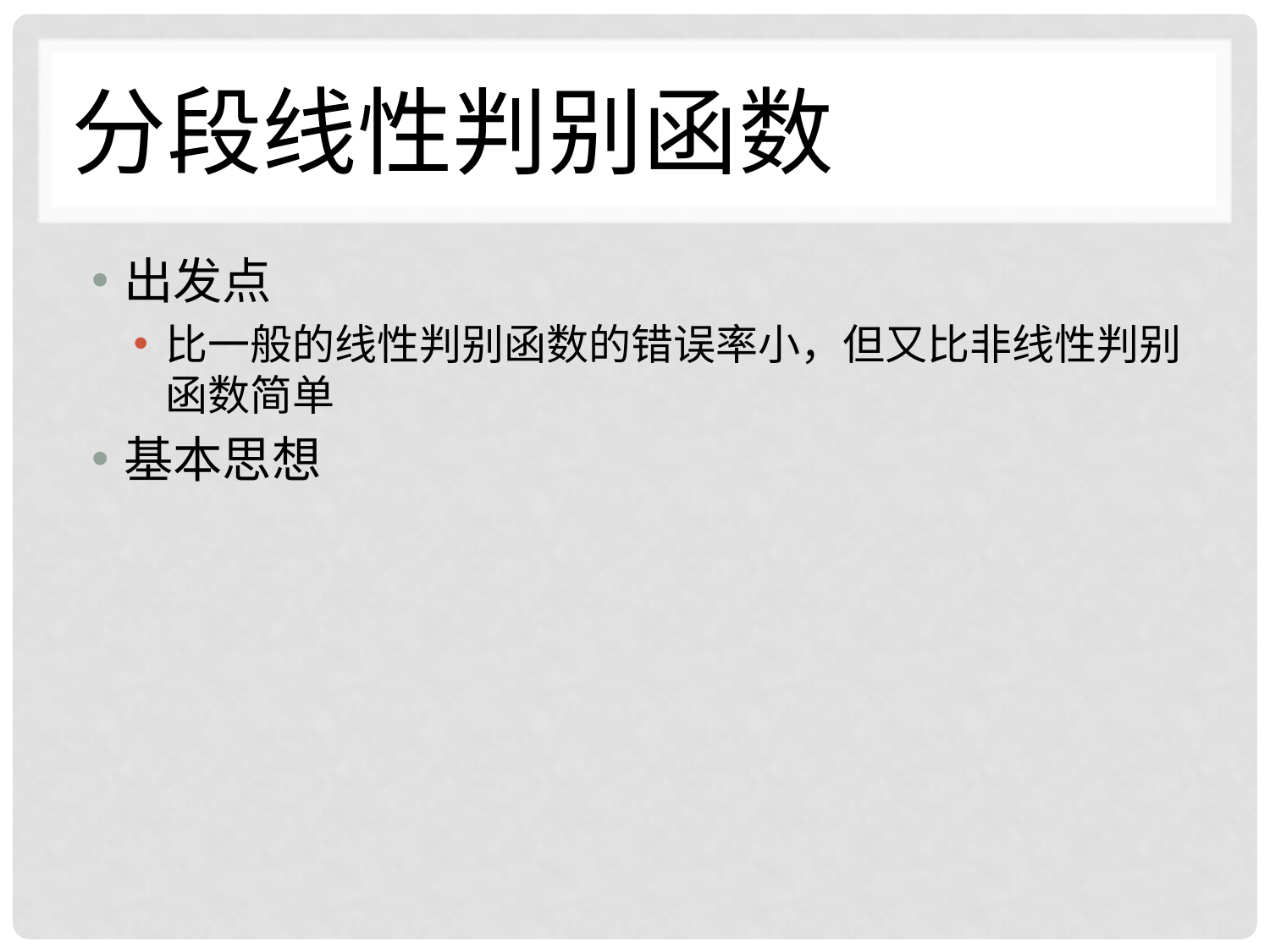

# 分段线性判别函数
出发点
比一般的线性判别函数的错误率小，但又比非线性判别函数简单
基本思想